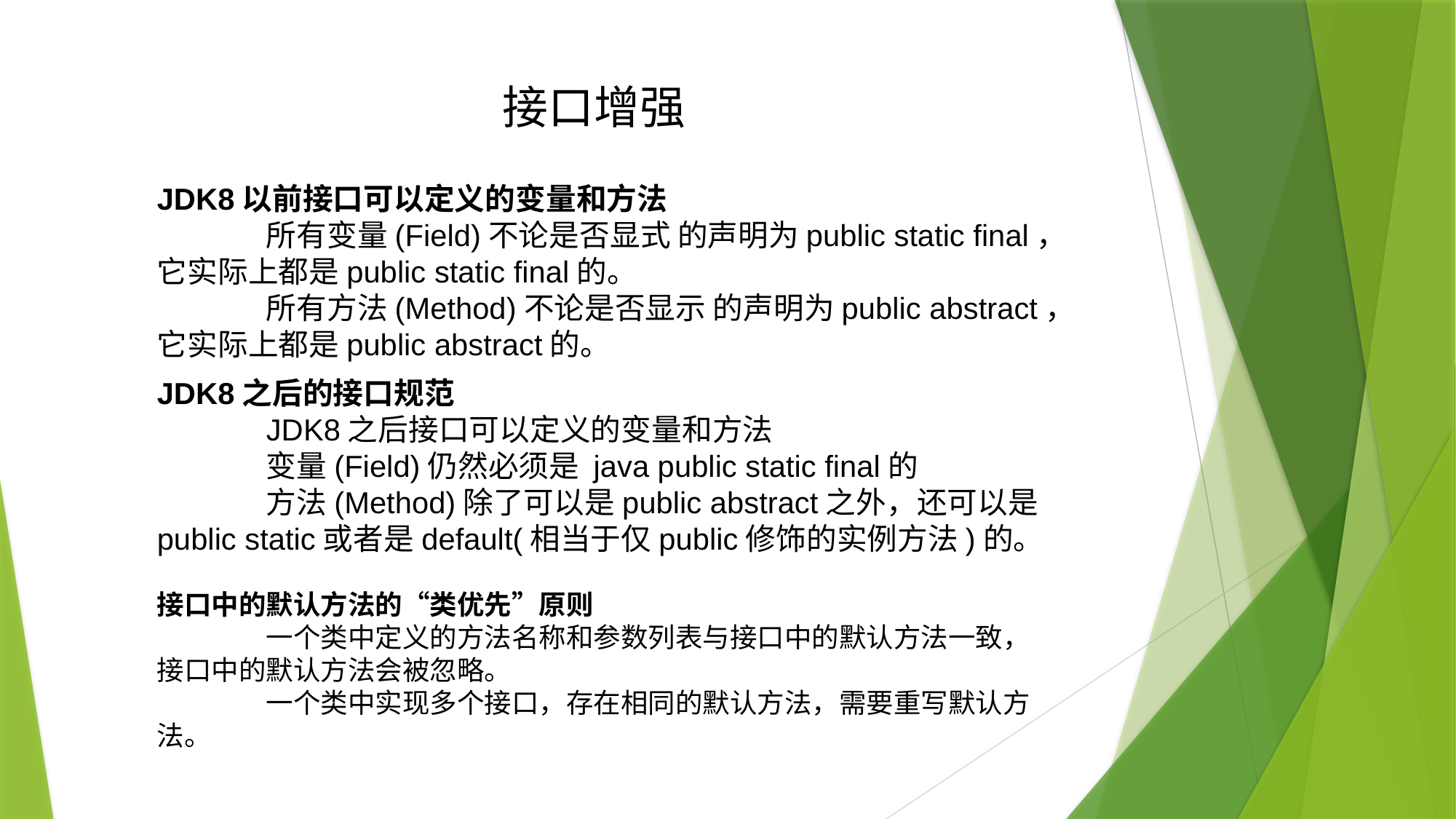

# 接口增强
JDK8以前接口可以定义的变量和方法
	所有变量(Field)不论是否显式 的声明为public static final，它实际上都是public static final的。
	所有方法(Method)不论是否显示 的声明为public abstract，它实际上都是public abstract的。
JDK8之后的接口规范
	JDK8之后接口可以定义的变量和方法
	变量(Field)仍然必须是 java public static final的
	方法(Method)除了可以是public abstract之外，还可以是public static或者是default(相当于仅public修饰的实例方法)的。

接口中的默认方法的“类优先”原则
	一个类中定义的方法名称和参数列表与接口中的默认方法一致，接口中的默认方法会被忽略。
	一个类中实现多个接口，存在相同的默认方法，需要重写默认方法。